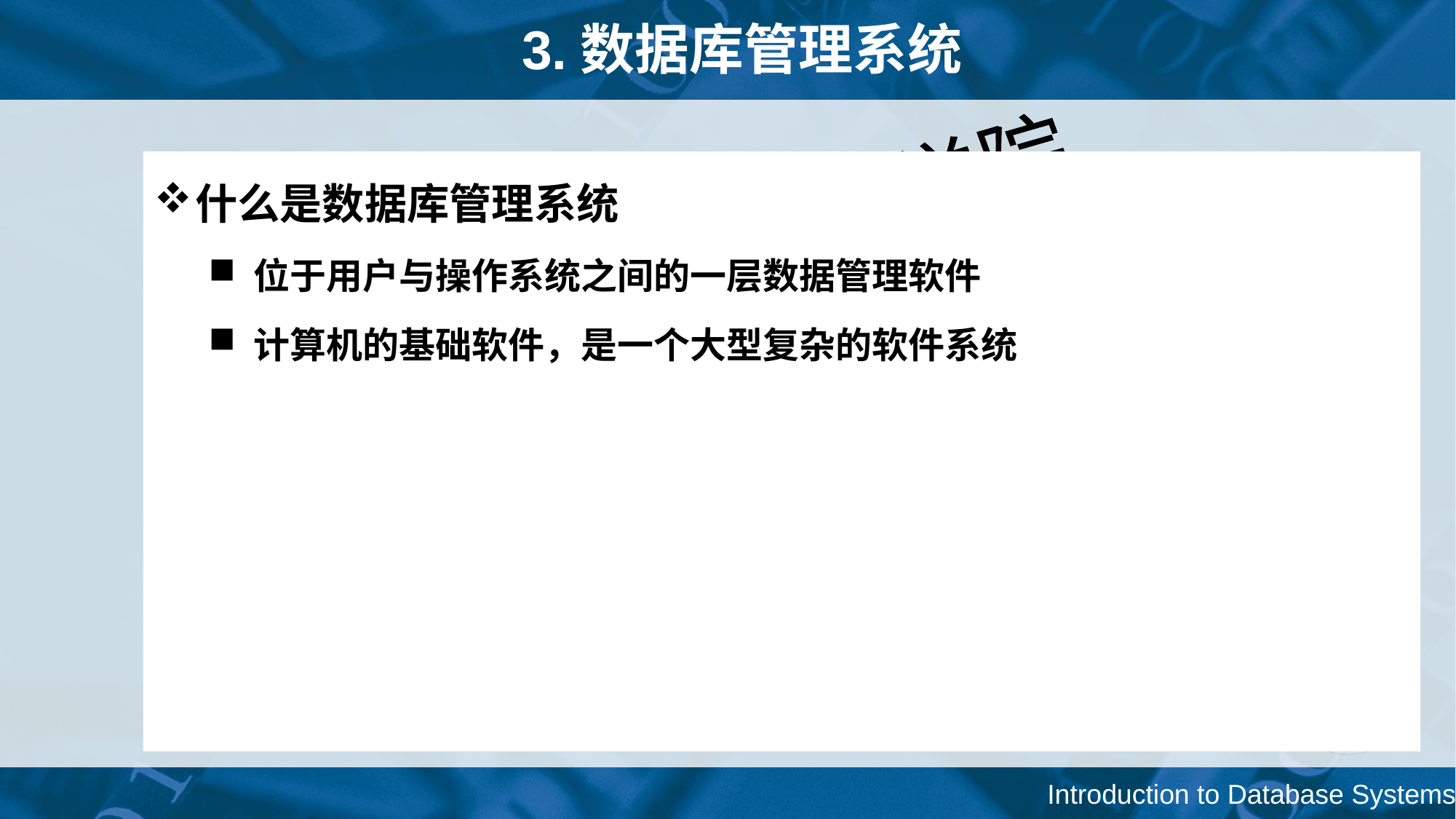

# 3.数据库管理系统
什么是数据库管理系统
 位于用户与操作系统之间的一层数据管理软件
 计算机的基础软件，是一个大型复杂的软件系统